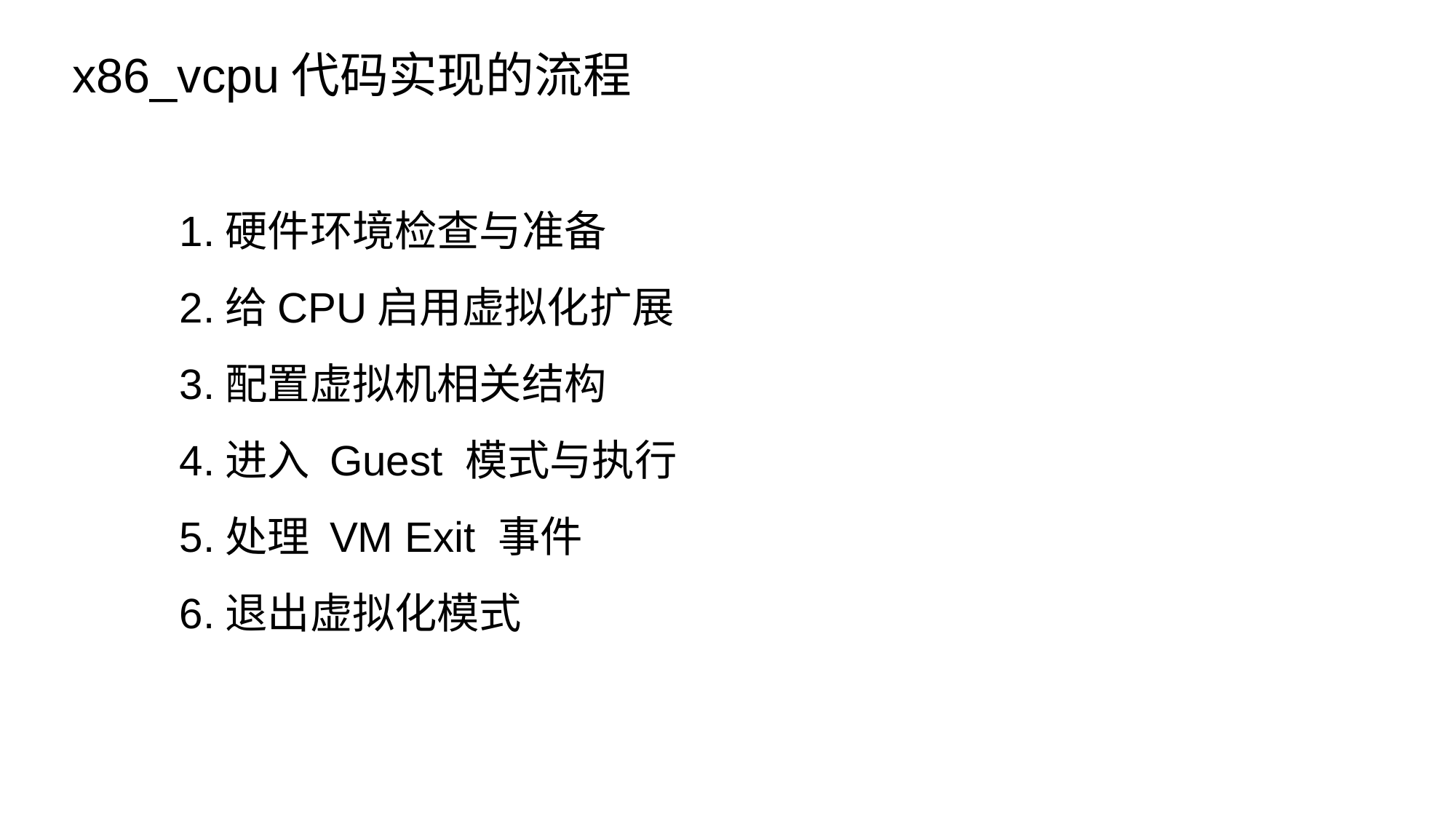

x86_vcpu代码实现的流程
1.硬件环境检查与准备
2.给CPU启用虚拟化扩展
3.配置虚拟机相关结构
4.进入 Guest 模式与执行
5.处理 VM Exit 事件
6.退出虚拟化模式
3